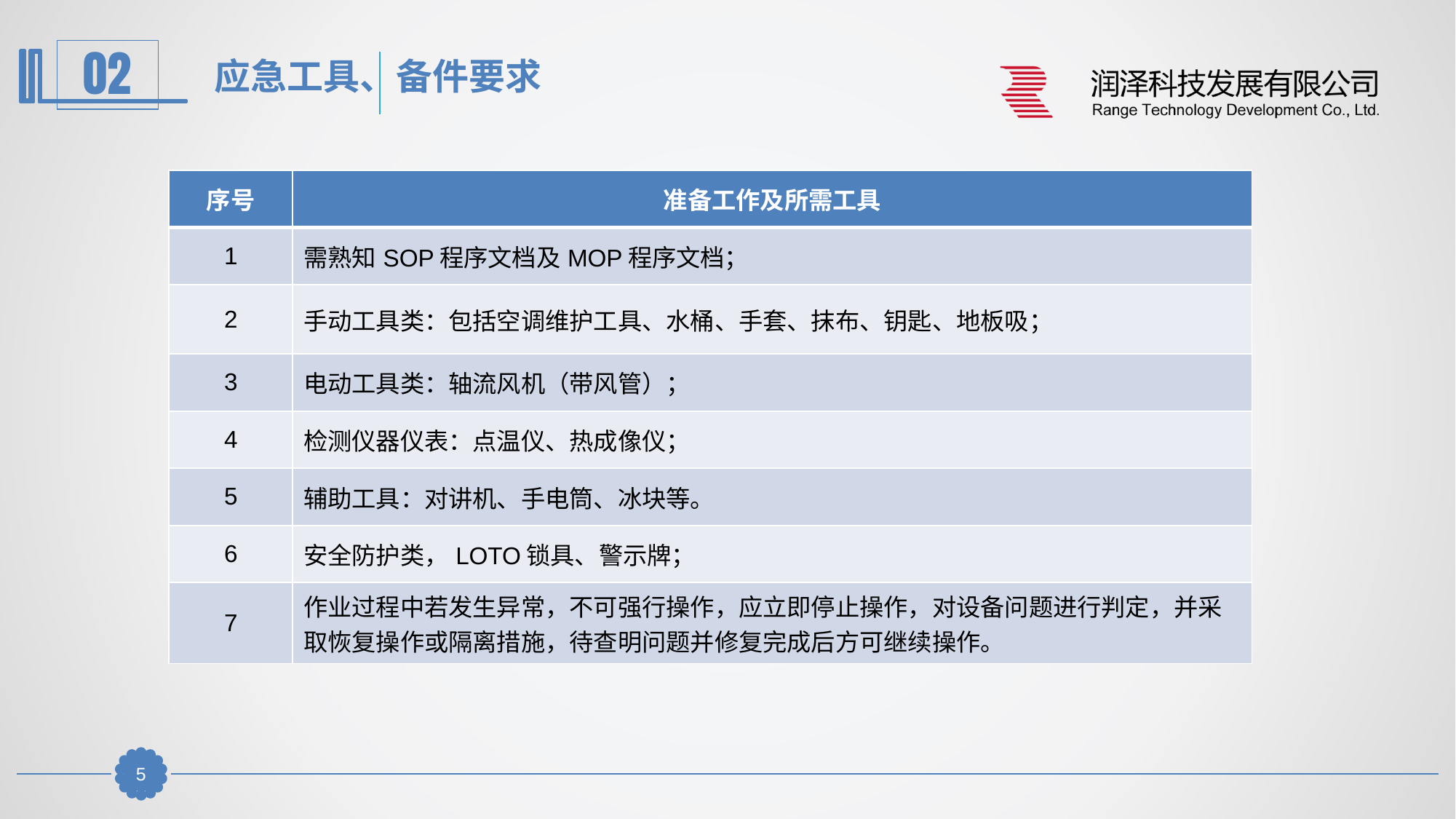

应急工具、备件要求
| 序号 | 准备工作及所需工具 |
| --- | --- |
| 1 | 需熟知SOP程序文档及MOP程序文档； |
| 2 | 手动工具类：包括空调维护工具、水桶、手套、抹布、钥匙、地板吸； |
| 3 | 电动工具类：轴流风机（带风管）； |
| 4 | 检测仪器仪表：点温仪、热成像仪； |
| 5 | 辅助工具：对讲机、手电筒、冰块等。 |
| 6 | 安全防护类，LOTO锁具、警示牌； |
| 7 | 作业过程中若发生异常，不可强行操作，应立即停止操作，对设备问题进行判定，并采取恢复操作或隔离措施，待查明问题并修复完成后方可继续操作。 |
5